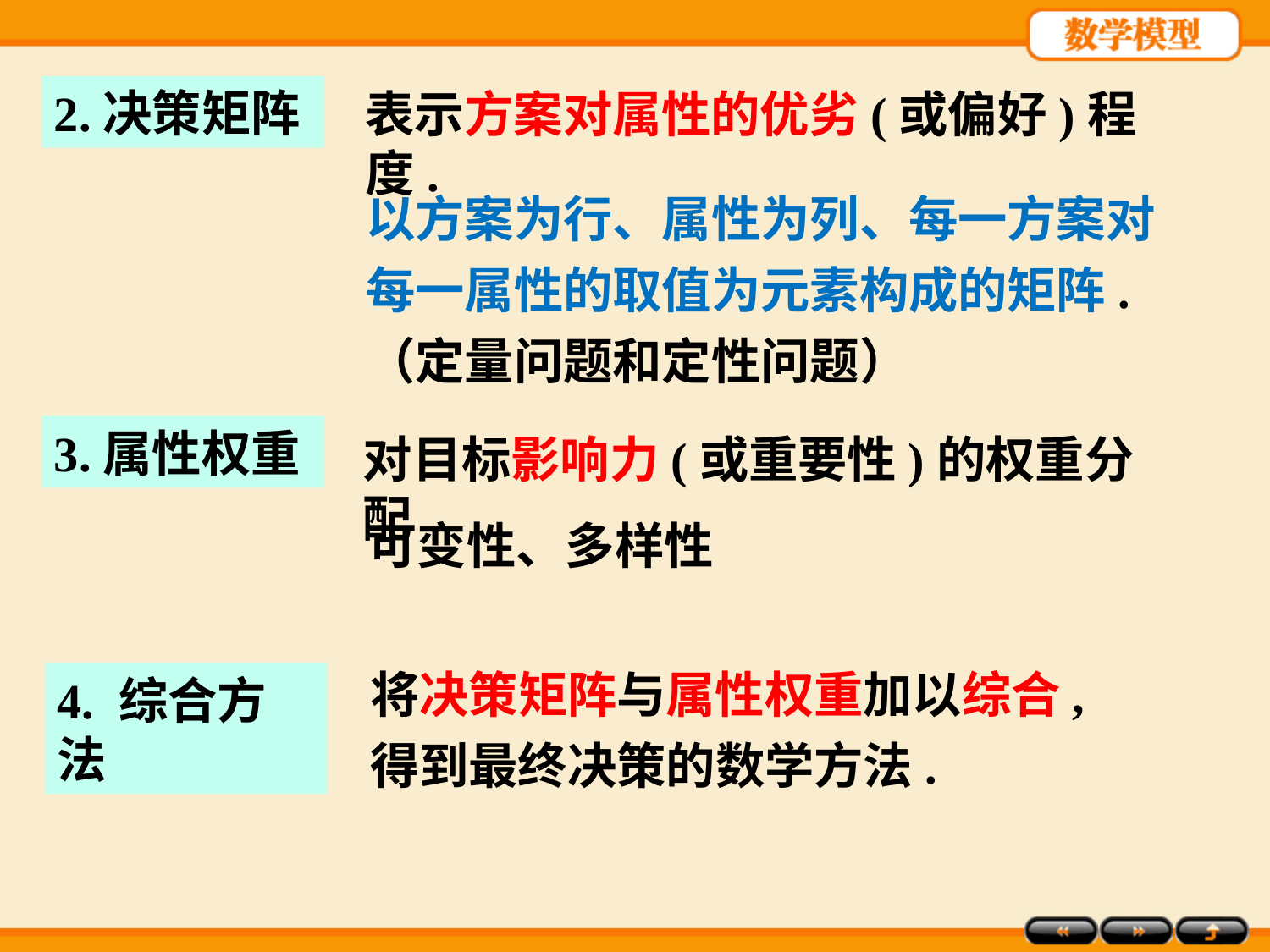

2.决策矩阵
表示方案对属性的优劣(或偏好)程度.
以方案为行、属性为列、每一方案对每一属性的取值为元素构成的矩阵.
（定量问题和定性问题）
3.属性权重
对目标影响力(或重要性)的权重分配
可变性、多样性
将决策矩阵与属性权重加以综合,  得到最终决策的数学方法.
4. 综合方法